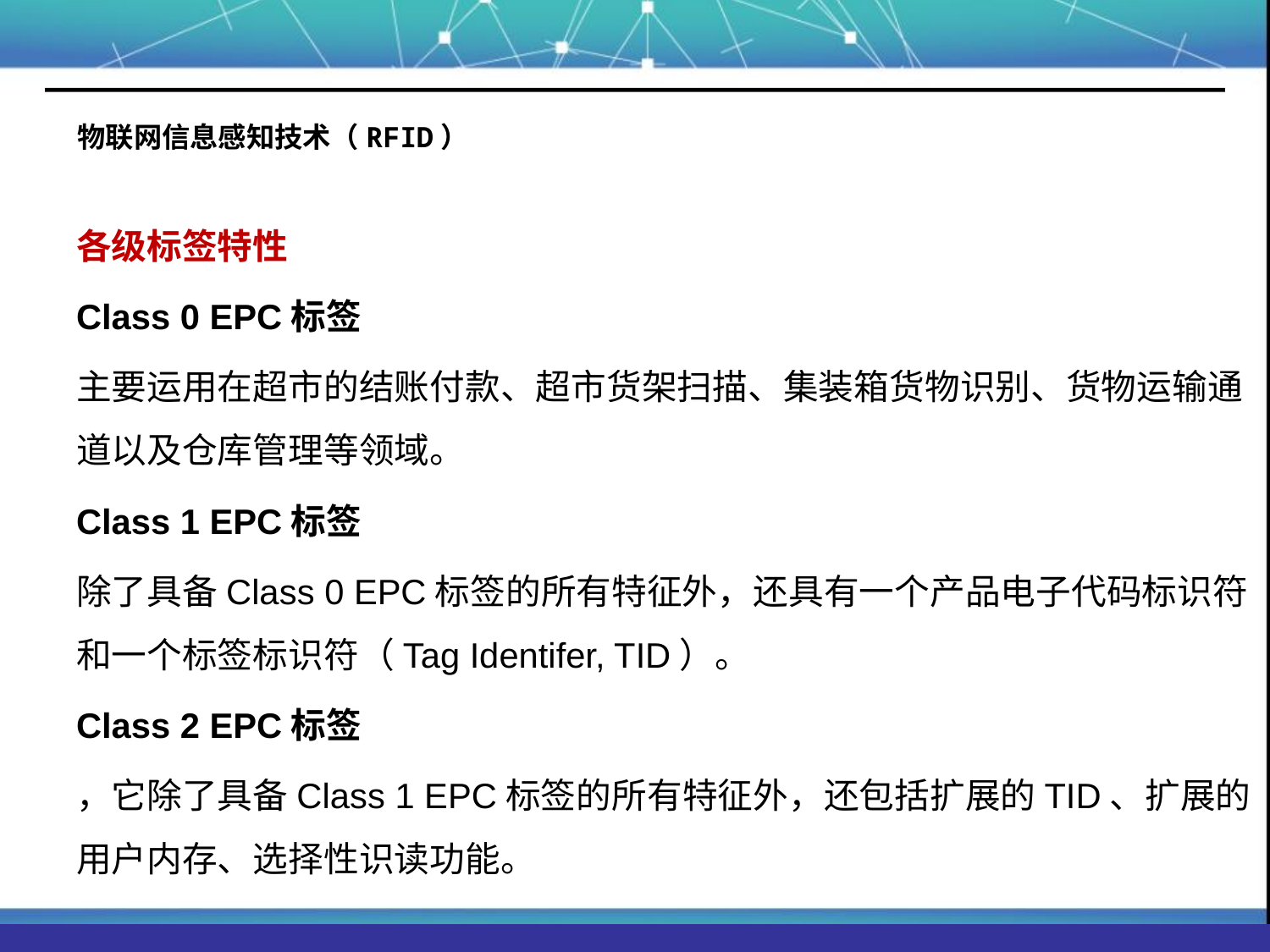

# 物联网信息感知技术（RFID）

各级标签特性
Class 0 EPC标签
主要运用在超市的结账付款、超市货架扫描、集装箱货物识别、货物运输通道以及仓库管理等领域。
Class 1 EPC标签
除了具备Class 0 EPC标签的所有特征外，还具有一个产品电子代码标识符和一个标签标识符（Tag Identifer, TID）。
Class 2 EPC标签
，它除了具备Class 1 EPC标签的所有特征外，还包括扩展的TID、扩展的用户内存、选择性识读功能。